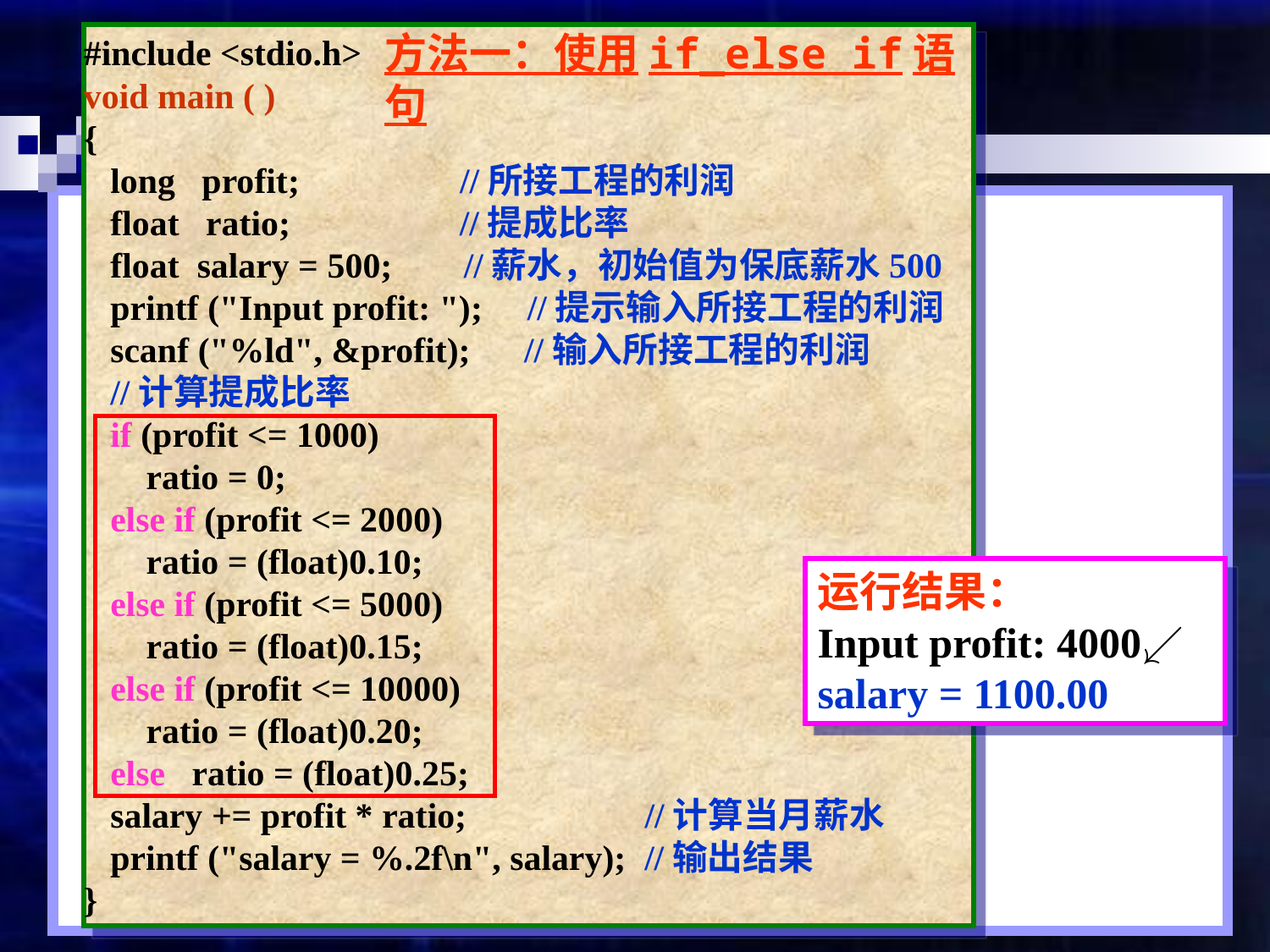

方法一：使用if_else if语句
#include <stdio.h>
void main ( )
{
   long   profit;                  //所接工程的利润
   float   ratio;                   //提成比率
   float  salary = 500;        //薪水，初始值为保底薪水500
   printf ("Input profit: ");     //提示输入所接工程的利润
   scanf ("%ld", &profit);      //输入所接工程的利润
   //计算提成比率
   if (profit <= 1000)
       ratio = 0;
   else if (profit <= 2000)
       ratio = (float)0.10;
   else if (profit <= 5000)
       ratio = (float)0.15;
   else if (profit <= 10000)
       ratio = (float)0.20;
   else   ratio = (float)0.25;
   salary += profit * ratio;                    //计算当月薪水
   printf ("salary = %.2f\n", salary);  //输出结果
}

运行结果：
Input profit: 4000↙
salary = 1100.00